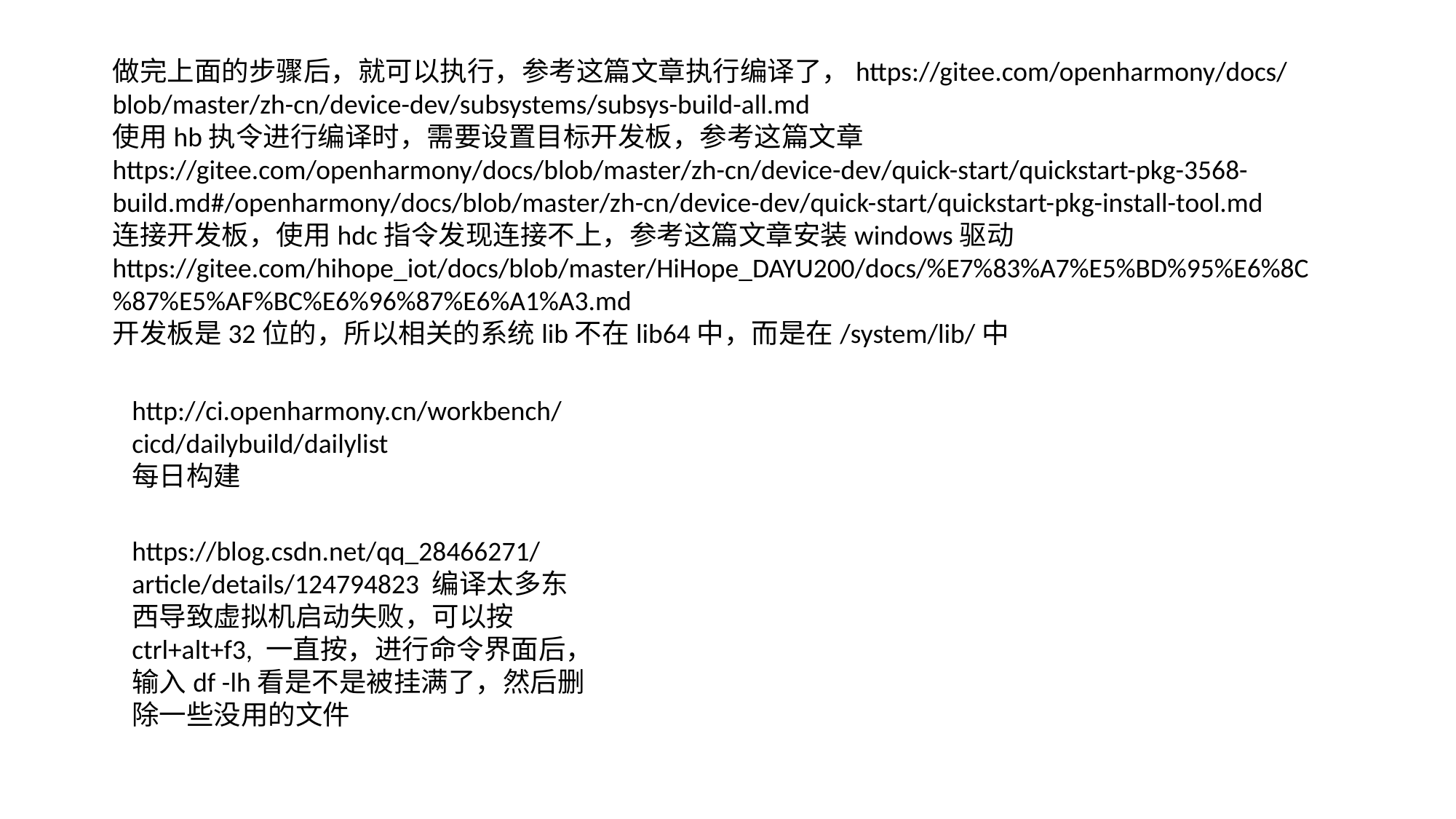

做完上面的步骤后，就可以执行，参考这篇文章执行编译了，https://gitee.com/openharmony/docs/blob/master/zh-cn/device-dev/subsystems/subsys-build-all.md
使用hb执令进行编译时，需要设置目标开发板，参考这篇文章
https://gitee.com/openharmony/docs/blob/master/zh-cn/device-dev/quick-start/quickstart-pkg-3568-build.md#/openharmony/docs/blob/master/zh-cn/device-dev/quick-start/quickstart-pkg-install-tool.md
连接开发板，使用hdc指令发现连接不上，参考这篇文章安装windows驱动
https://gitee.com/hihope_iot/docs/blob/master/HiHope_DAYU200/docs/%E7%83%A7%E5%BD%95%E6%8C%87%E5%AF%BC%E6%96%87%E6%A1%A3.md
开发板是32位的，所以相关的系统lib不在lib64中，而是在/system/lib/中
http://ci.openharmony.cn/workbench/cicd/dailybuild/dailylist
每日构建
https://blog.csdn.net/qq_28466271/article/details/124794823 编译太多东西导致虚拟机启动失败，可以按ctrl+alt+f3, 一直按，进行命令界面后，输入df -lh看是不是被挂满了，然后删除一些没用的文件